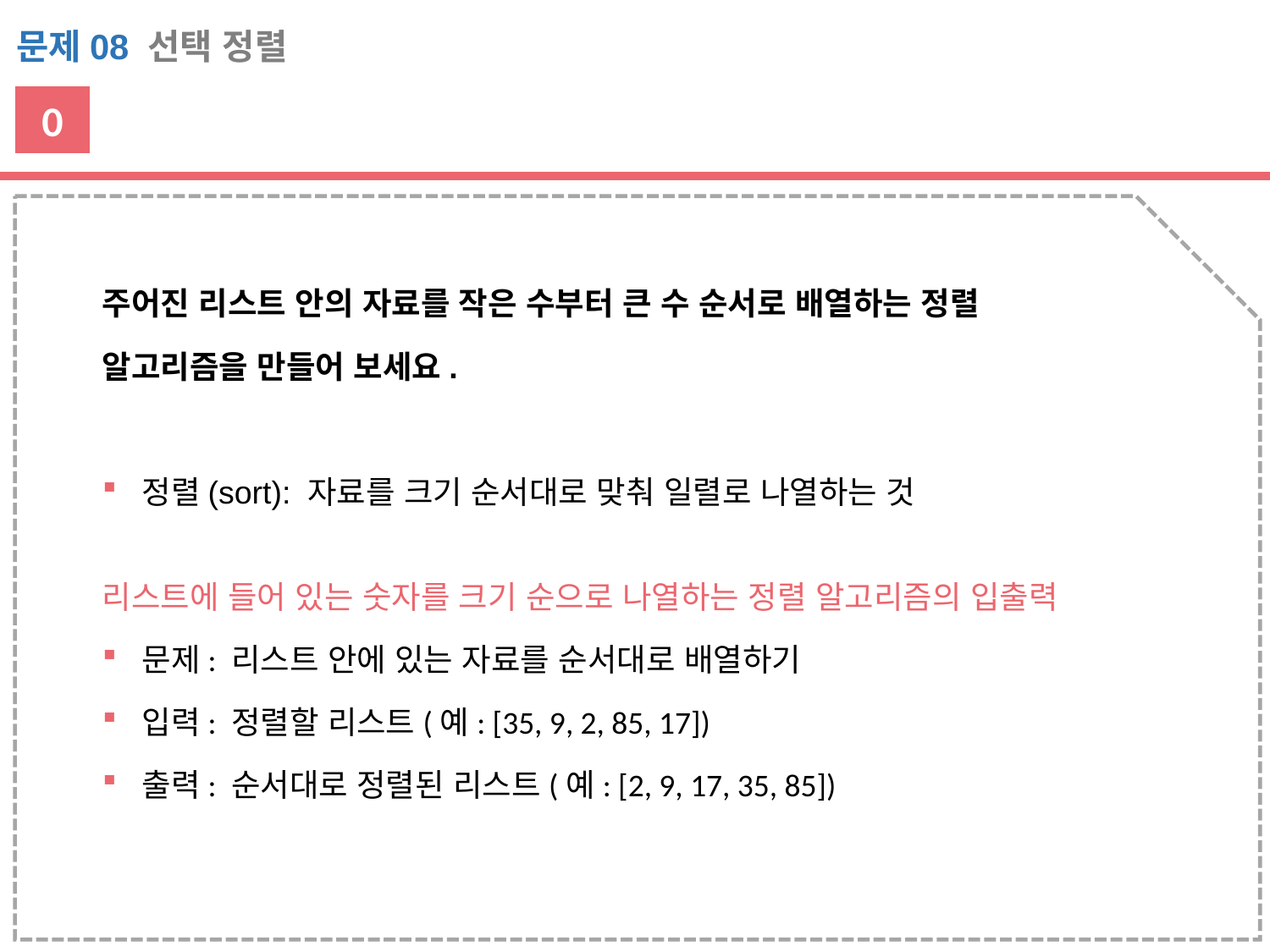

문제08 선택 정렬
0

주어진 리스트 안의 자료를 작은 수부터 큰 수 순서로 배열하는 정렬
알고리즘을 만들어 보세요.

정렬(sort): 자료를 크기 순서대로 맞춰 일렬로 나열하는 것

리스트에 들어 있는 숫자를 크기 순으로 나열하는 정렬 알고리즘의 입출력
문제: 리스트 안에 있는 자료를 순서대로 배열하기
입력: 정렬할 리스트(예: [35, 9, 2, 85, 17])
출력: 순서대로 정렬된 리스트(예: [2, 9, 17, 35, 85])